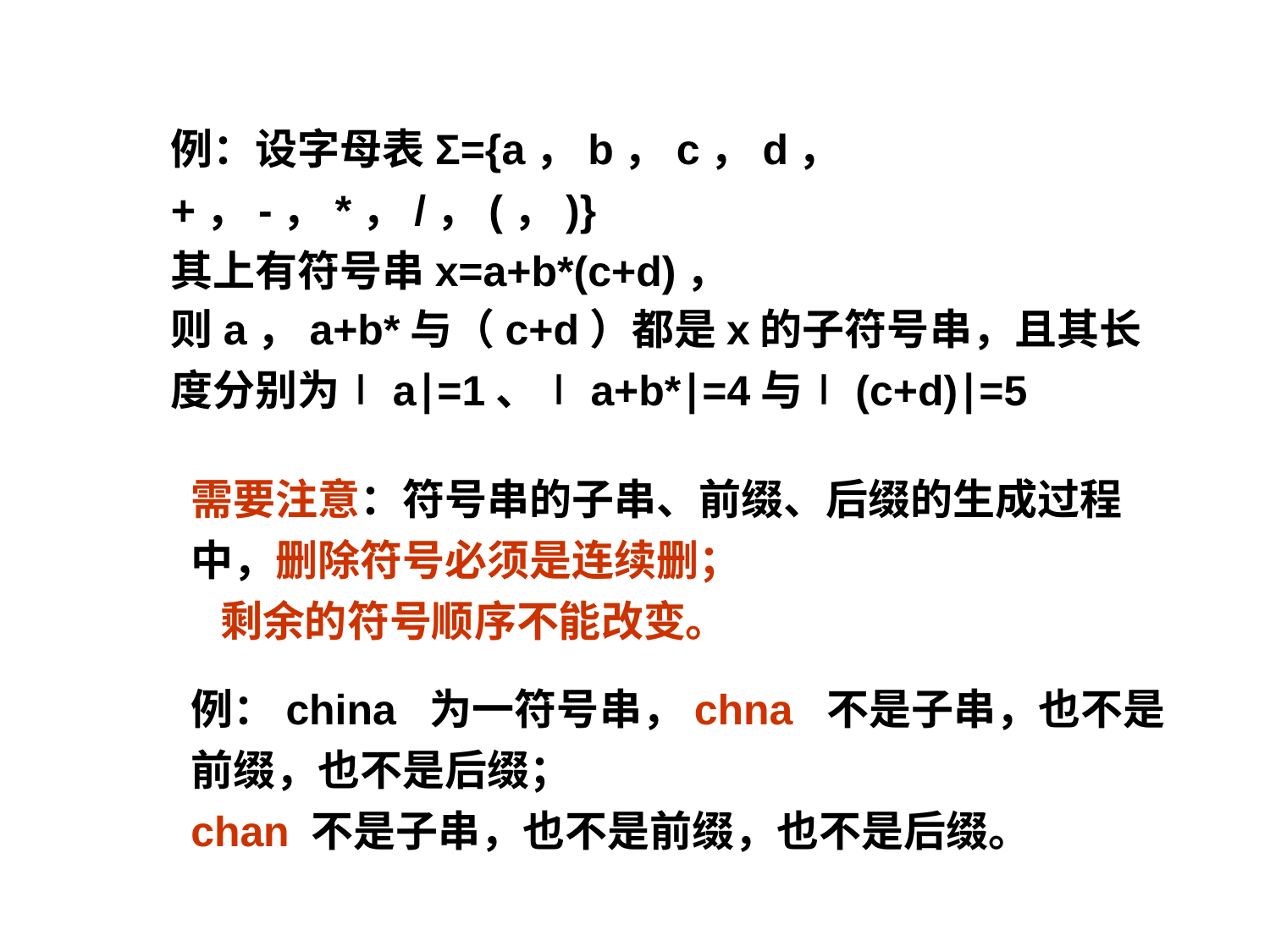

例：设字母表Σ={a，b，c，d，+，-，*，/，(，)}
其上有符号串x=a+b*(c+d)，
则a，a+b*与（c+d）都是x的子符号串，且其长度分别为∣a∣=1、∣a+b*∣=4与∣(c+d)∣=5
需要注意：符号串的子串、前缀、后缀的生成过程中，删除符号必须是连续删；
  剩余的符号顺序不能改变。
例：china  为一符号串，chna  不是子串，也不是前缀，也不是后缀；
chan 不是子串，也不是前缀，也不是后缀。